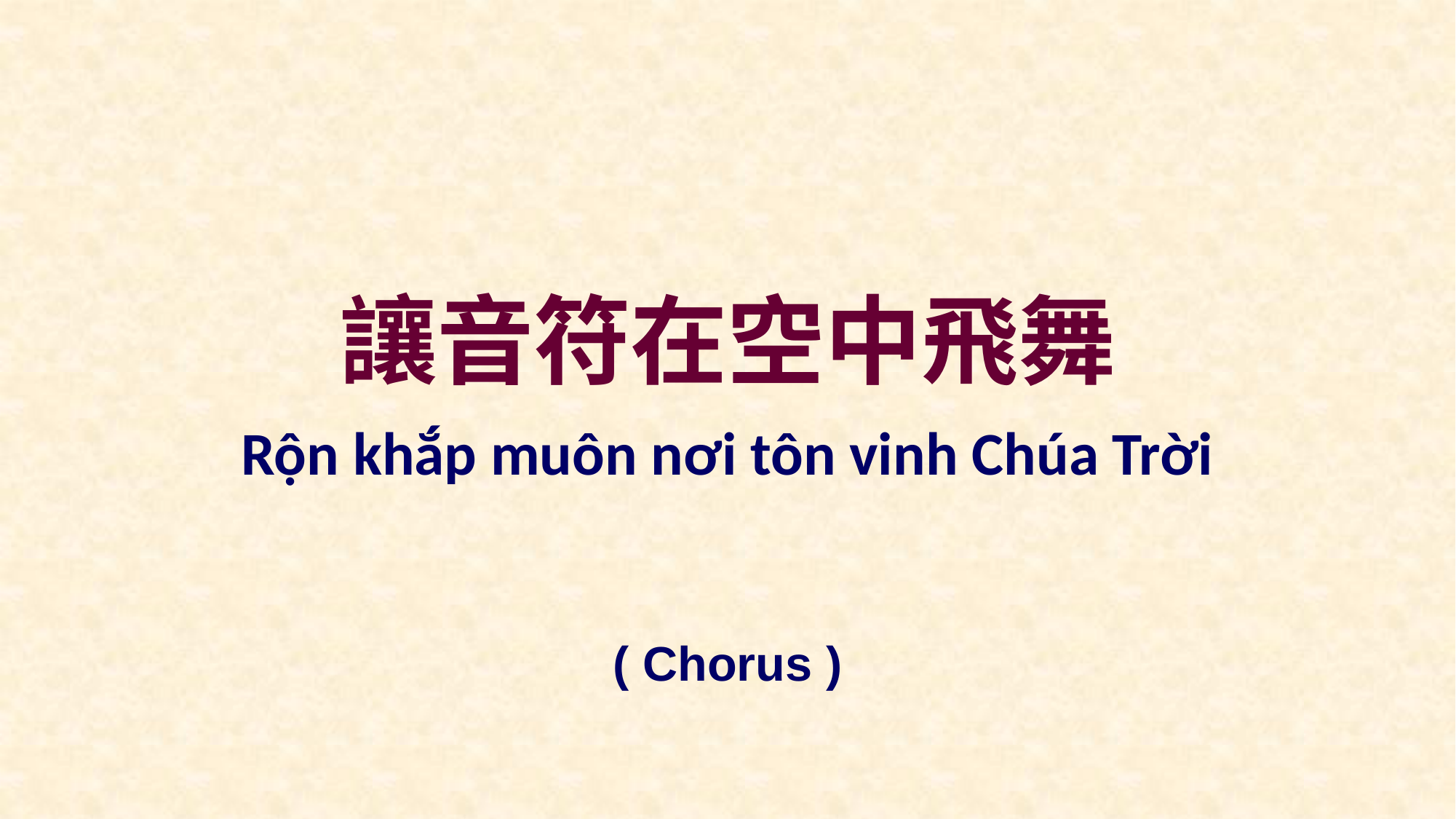

讓音符在空中飛舞
Rộn khắp muôn nơi tôn vinh Chúa Trời
( Chorus )